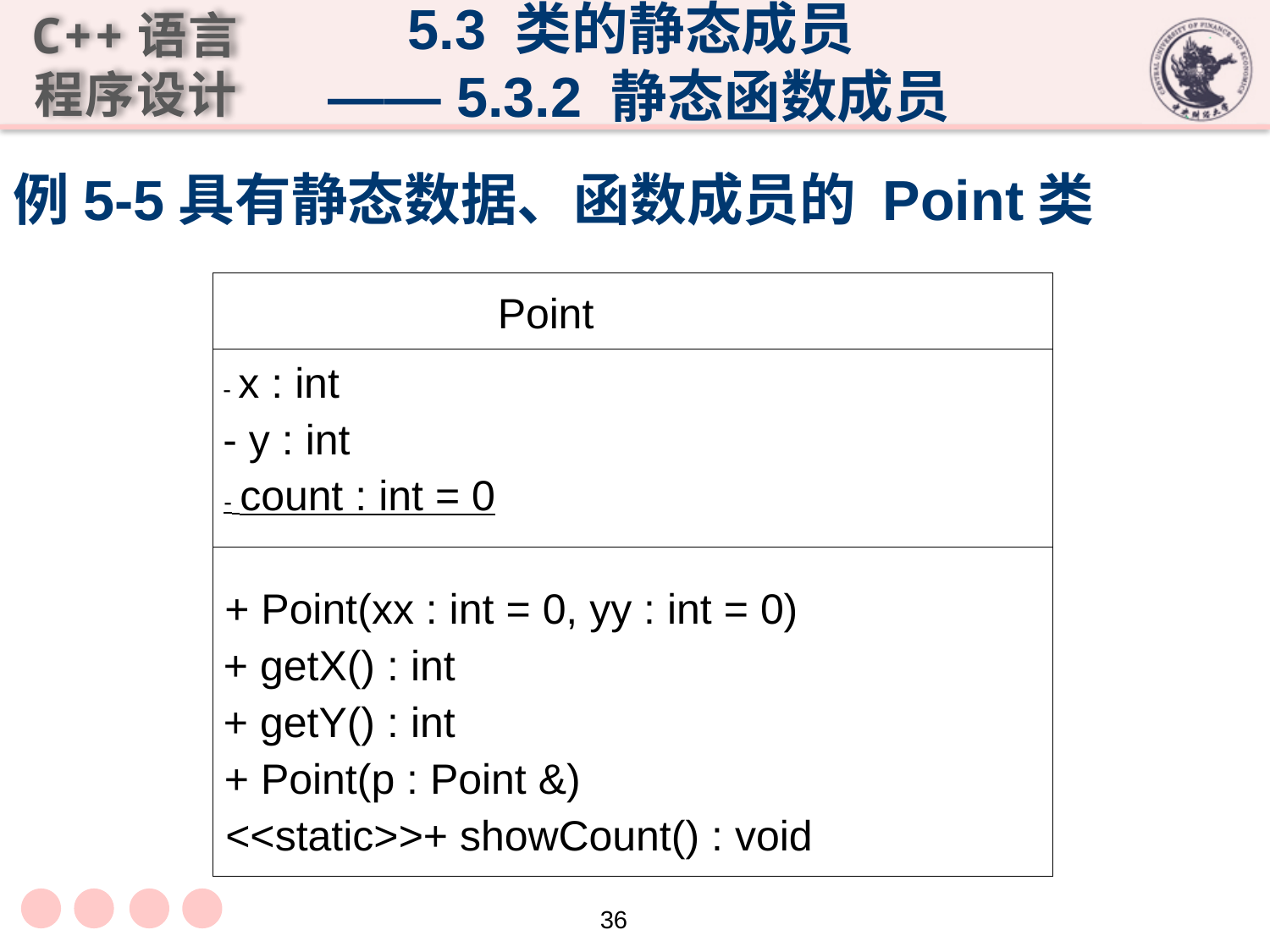

5.3 类的静态成员
 —— 5.3.2 静态函数成员
# 例5-5具有静态数据、函数成员的 Point类

Point

- x : int
- y : int
- count : int = 0

+ Point(xx : int = 0, yy : int = 0)
+ getX() : int
+ getY() : int
+ Point(p : Point &)
<<static>>+ showCount() : void
36